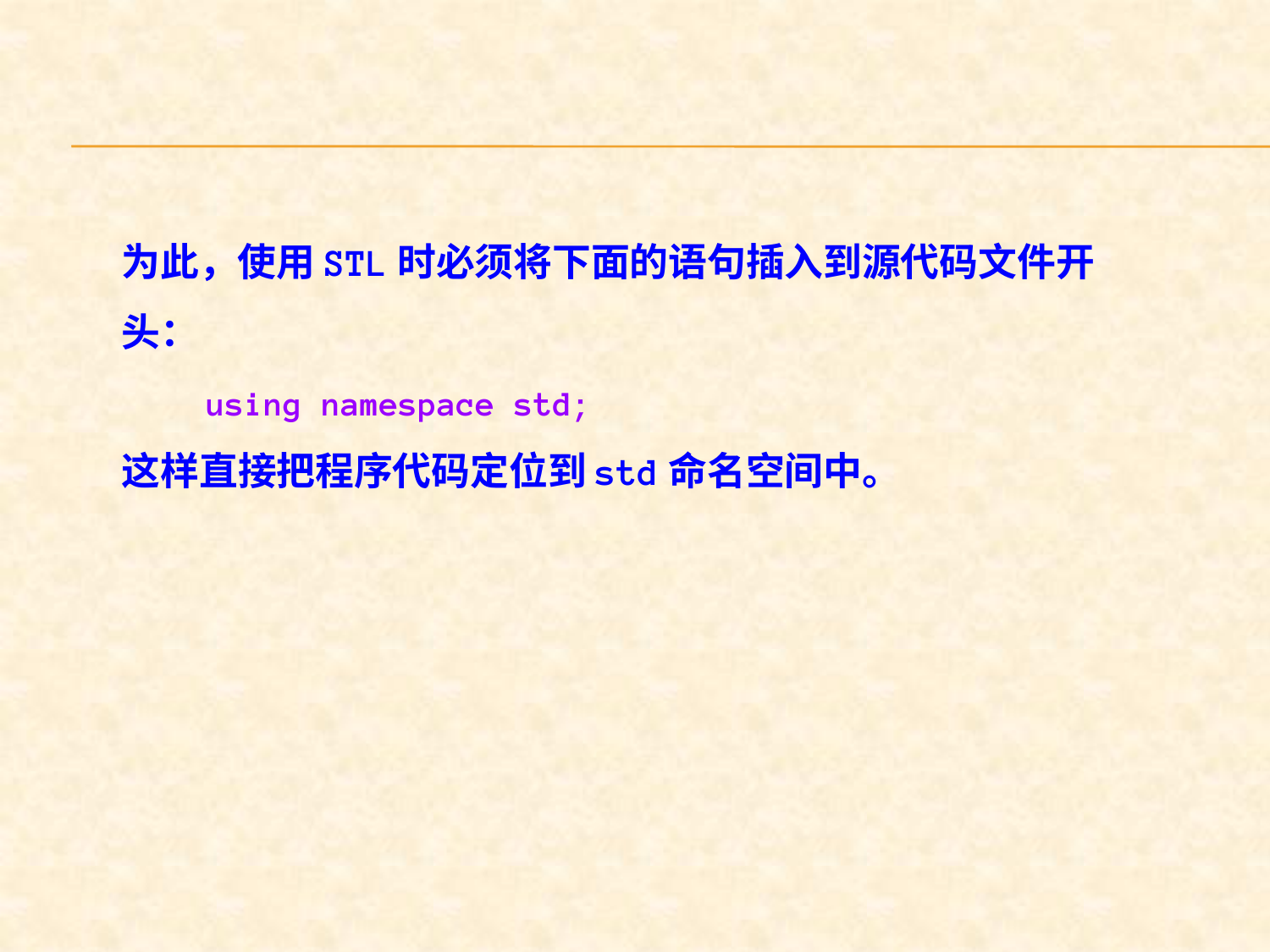

为此，使用STL时必须将下面的语句插入到源代码文件开头：
    using namespace std;
这样直接把程序代码定位到std命名空间中。